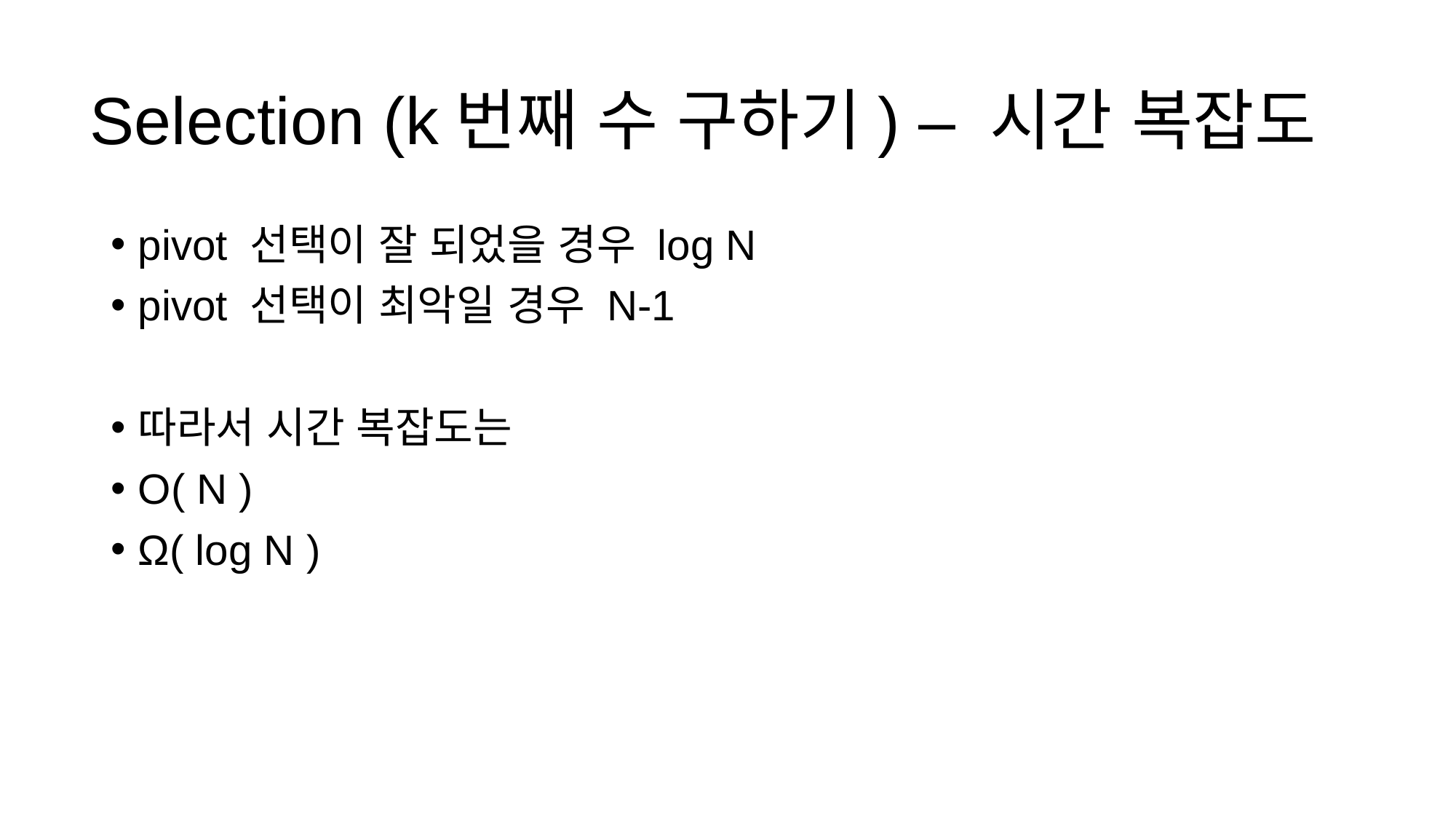

Selection (k번째 수 구하기) – 시간 복잡도
pivot 선택이 잘 되었을 경우 log N
pivot 선택이 최악일 경우 N-1

따라서 시간 복잡도는
O( N )
Ω( log N )